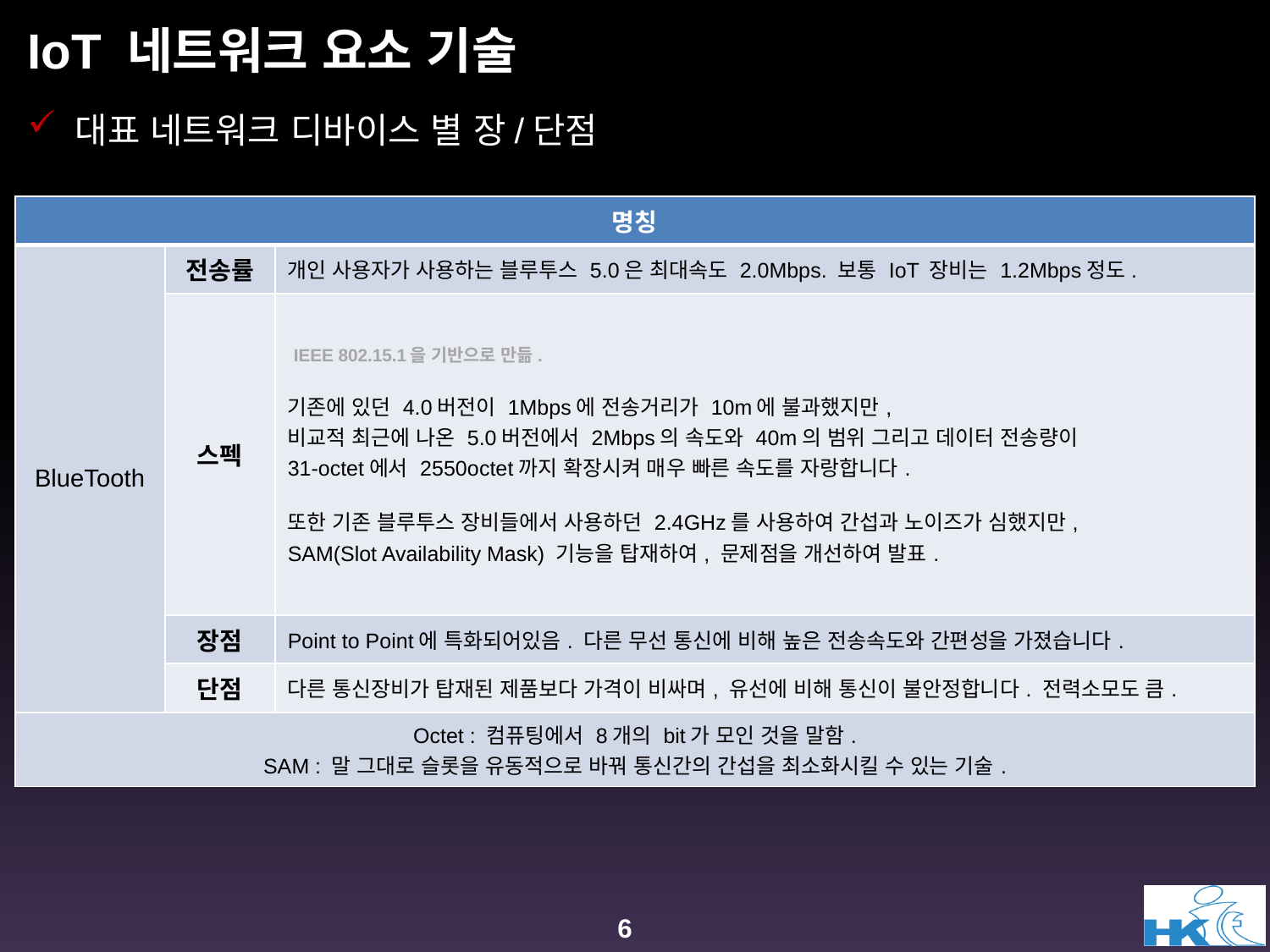

# IoT 네트워크 요소 기술
대표 네트워크 디바이스 별 장/단점

| 명칭 |  |  |
| --- | --- | --- |
| BlueTooth | 전송률 | 개인 사용자가 사용하는 블루투스 5.0은 최대속도 2.0Mbps. 보통 IoT 장비는 1.2Mbps정도. |
|  | 스펙 | IEEE 802.15.1을 기반으로 만듦. 기존에 있던 4.0버전이 1Mbps에 전송거리가 10m에 불과했지만, 비교적 최근에 나온 5.0버전에서 2Mbps의 속도와 40m의 범위 그리고 데이터 전송량이 31-octet에서 2550octet까지 확장시켜 매우 빠른 속도를 자랑합니다. 또한 기존 블루투스 장비들에서 사용하던 2.4GHz를 사용하여 간섭과 노이즈가 심했지만, SAM(Slot Availability Mask) 기능을 탑재하여, 문제점을 개선하여 발표. |
|  | 장점 | Point to Point에 특화되어있음. 다른 무선 통신에 비해 높은 전송속도와 간편성을 가졌습니다. |
|  | 단점 | 다른 통신장비가 탑재된 제품보다 가격이 비싸며, 유선에 비해 통신이 불안정합니다. 전력소모도 큼. |
| Octet : 컴퓨팅에서 8개의 bit가 모인 것을 말함. SAM : 말 그대로 슬롯을 유동적으로 바꿔 통신간의 간섭을 최소화시킬 수 있는 기술. |  |  |
6